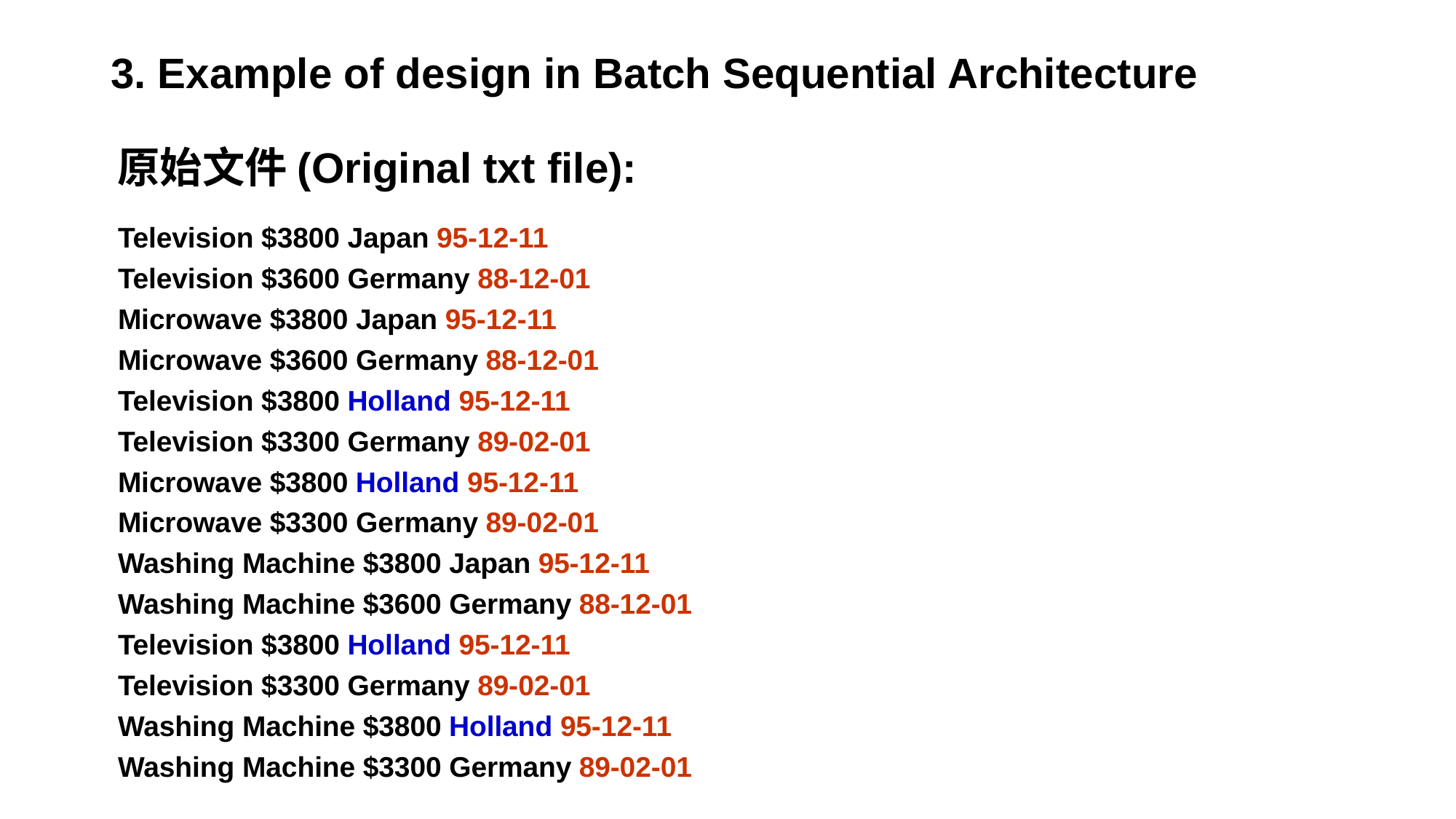

3. Example of design in Batch Sequential Architecture
原始文件(Original txt file):
Television $3800 Japan 95-12-11
Television $3600 Germany 88-12-01
Microwave $3800 Japan 95-12-11
Microwave $3600 Germany 88-12-01
Television $3800 Holland 95-12-11
Television $3300 Germany 89-02-01
Microwave $3800 Holland 95-12-11
Microwave $3300 Germany 89-02-01
Washing Machine $3800 Japan 95-12-11
Washing Machine $3600 Germany 88-12-01
Television $3800 Holland 95-12-11
Television $3300 Germany 89-02-01
Washing Machine $3800 Holland 95-12-11
Washing Machine $3300 Germany 89-02-01